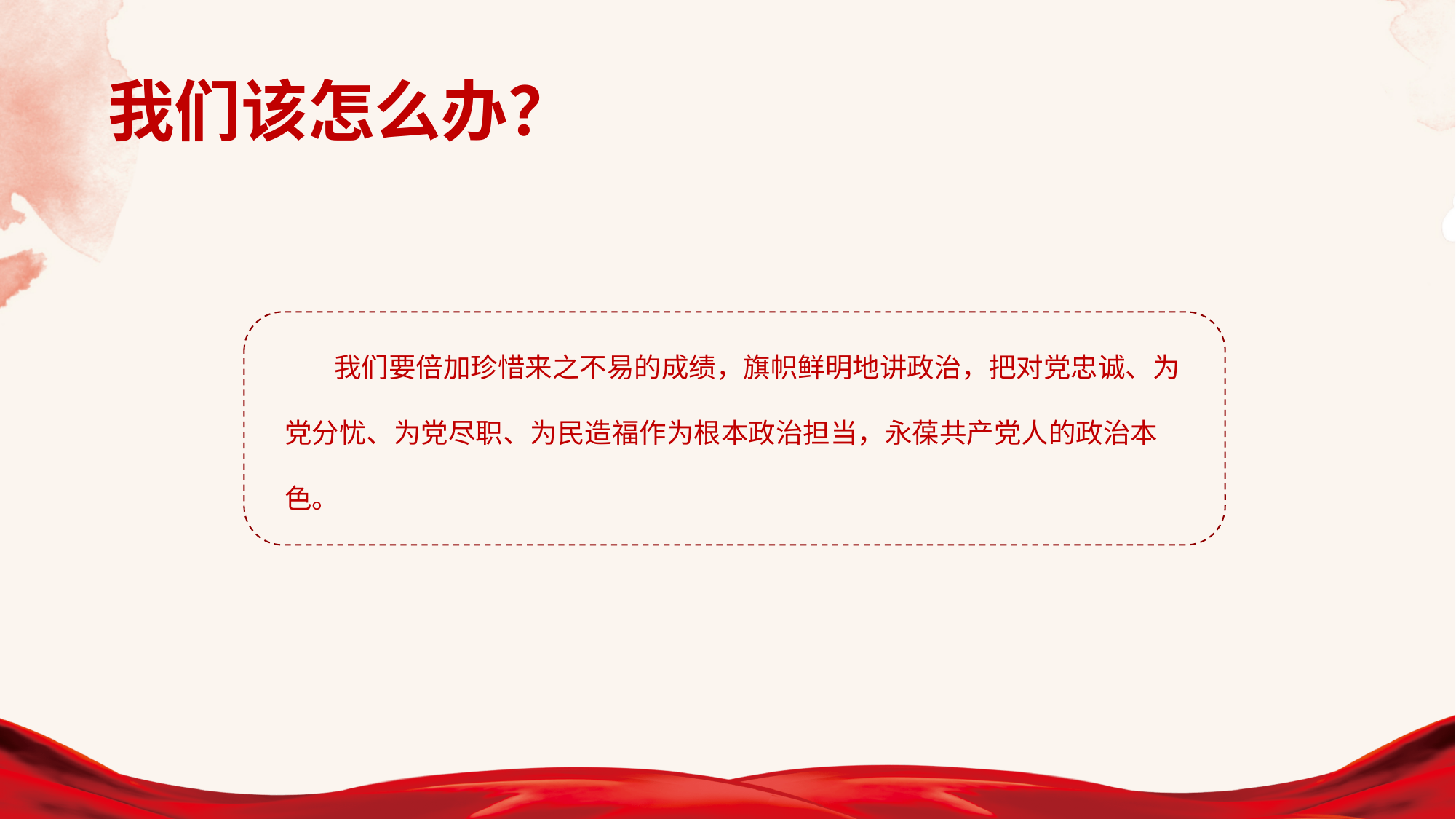

我们该怎么办？

       我们要倍加珍惜来之不易的成绩，旗帜鲜明地讲政治，把对党忠诚、为党分忧、为党尽职、为民造福作为根本政治担当，永葆共产党人的政治本色。